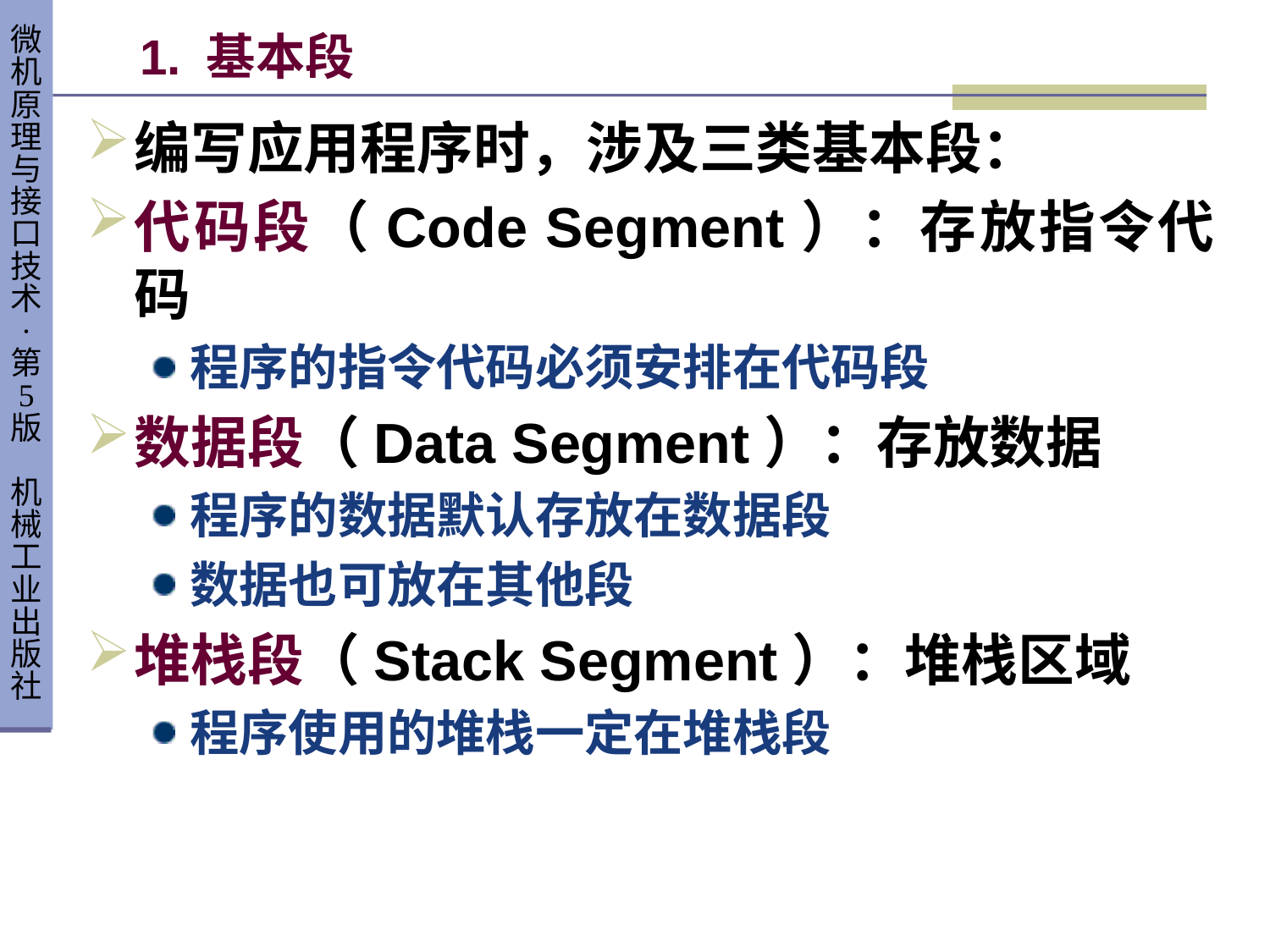

# 1. 基本段
编写应用程序时，涉及三类基本段：
代码段（Code Segment）：存放指令代码
程序的指令代码必须安排在代码段
数据段（Data Segment）：存放数据
程序的数据默认存放在数据段
数据也可放在其他段
堆栈段（Stack Segment）：堆栈区域
程序使用的堆栈一定在堆栈段